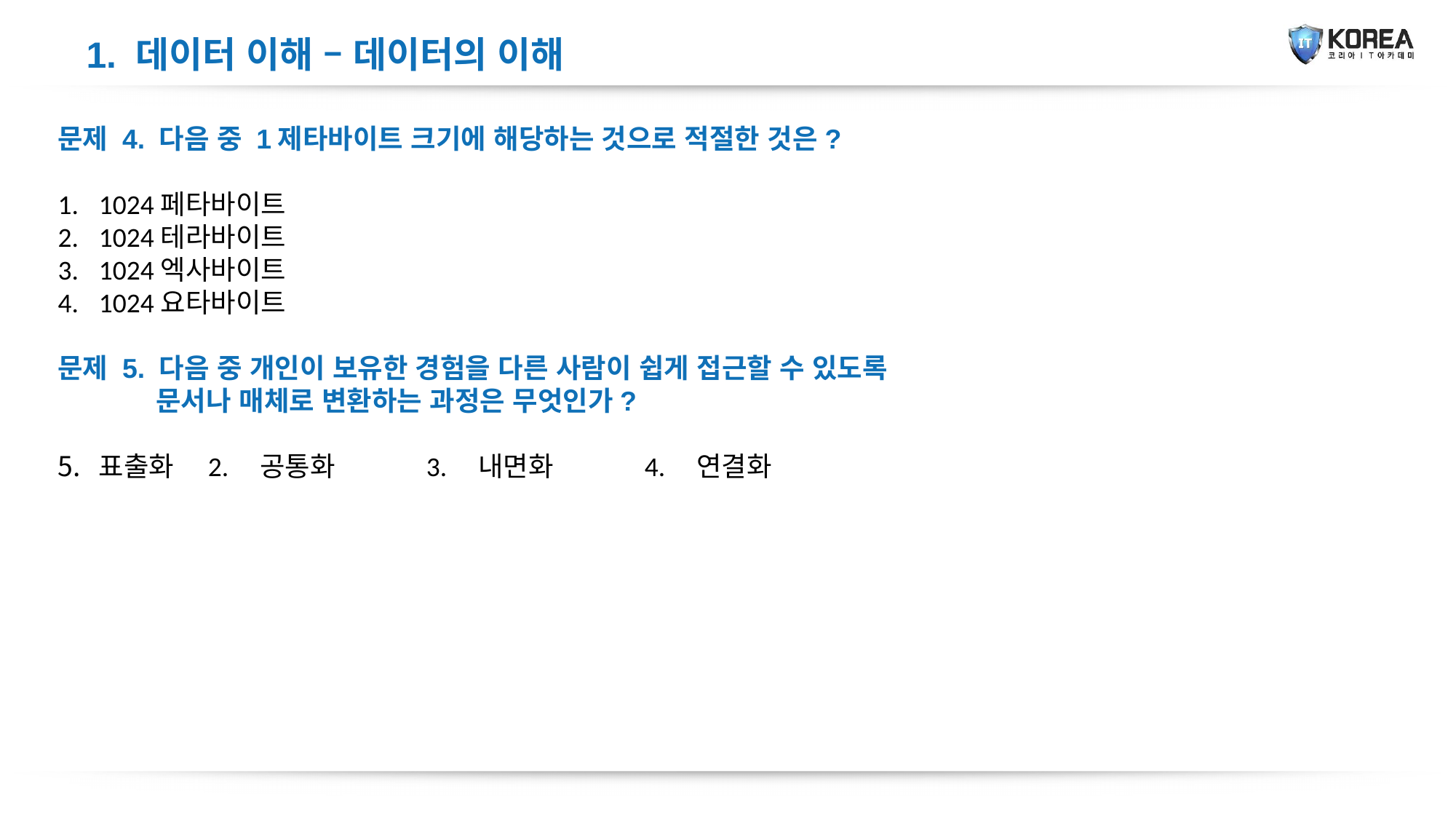

1. 데이터 이해 – 데이터의 이해
문제 4. 다음 중 1제타바이트 크기에 해당하는 것으로 적절한 것은?

1024페타바이트
1024테라바이트
1024엑사바이트
1024요타바이트

문제 5. 다음 중 개인이 보유한 경험을 다른 사람이 쉽게 접근할 수 있도록
            문서나 매체로 변환하는 과정은 무엇인가?

표출화	2.    공통화	3.    내면화	4.    연결화